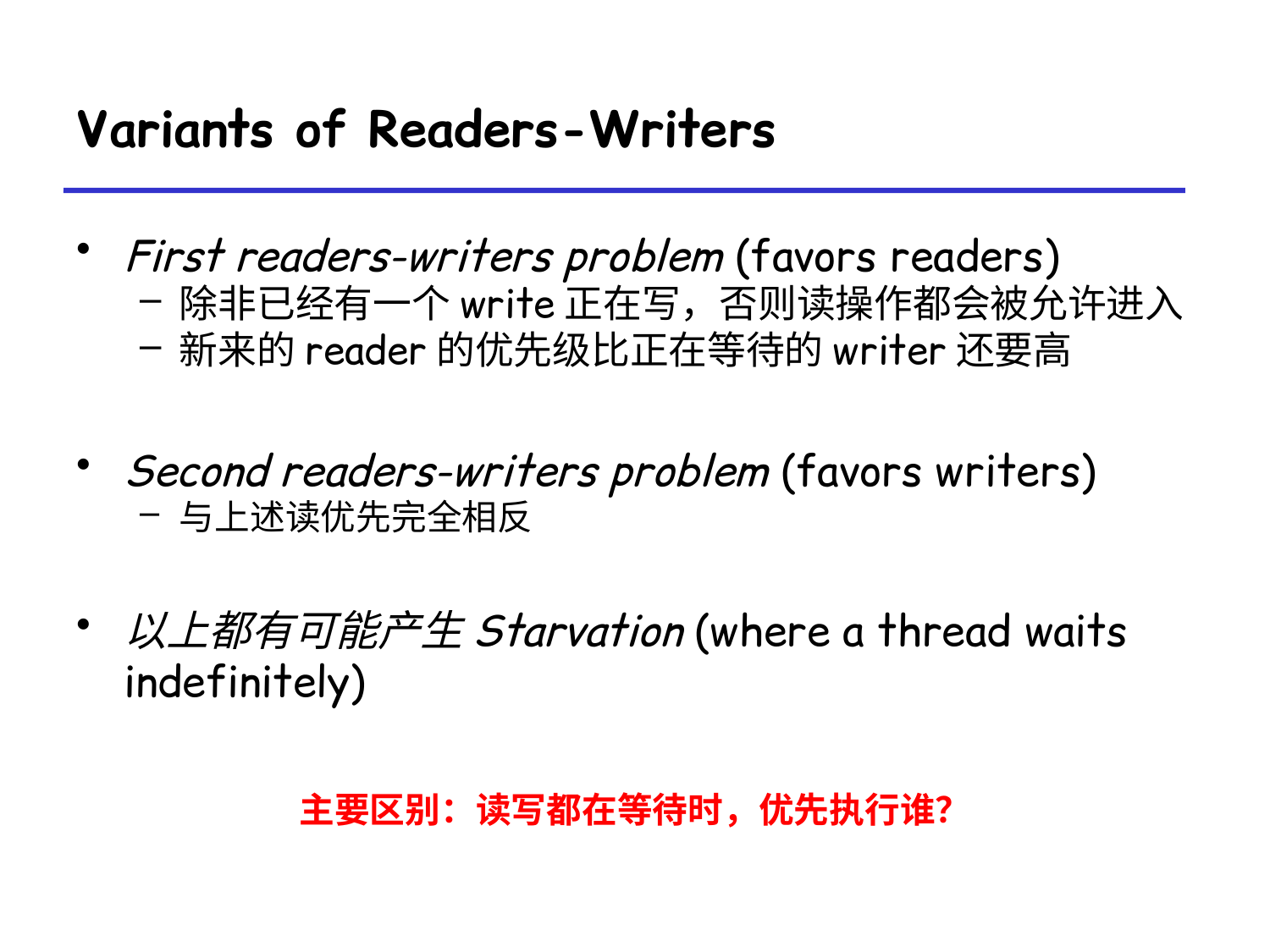

# Variants of Readers-Writers
First readers-writers problem (favors readers)
除非已经有一个write正在写，否则读操作都会被允许进入
新来的reader的优先级比正在等待的writer还要高

Second readers-writers problem (favors writers)
与上述读优先完全相反

以上都有可能产生Starvation (where a thread waits indefinitely)
主要区别：读写都在等待时，优先执行谁？